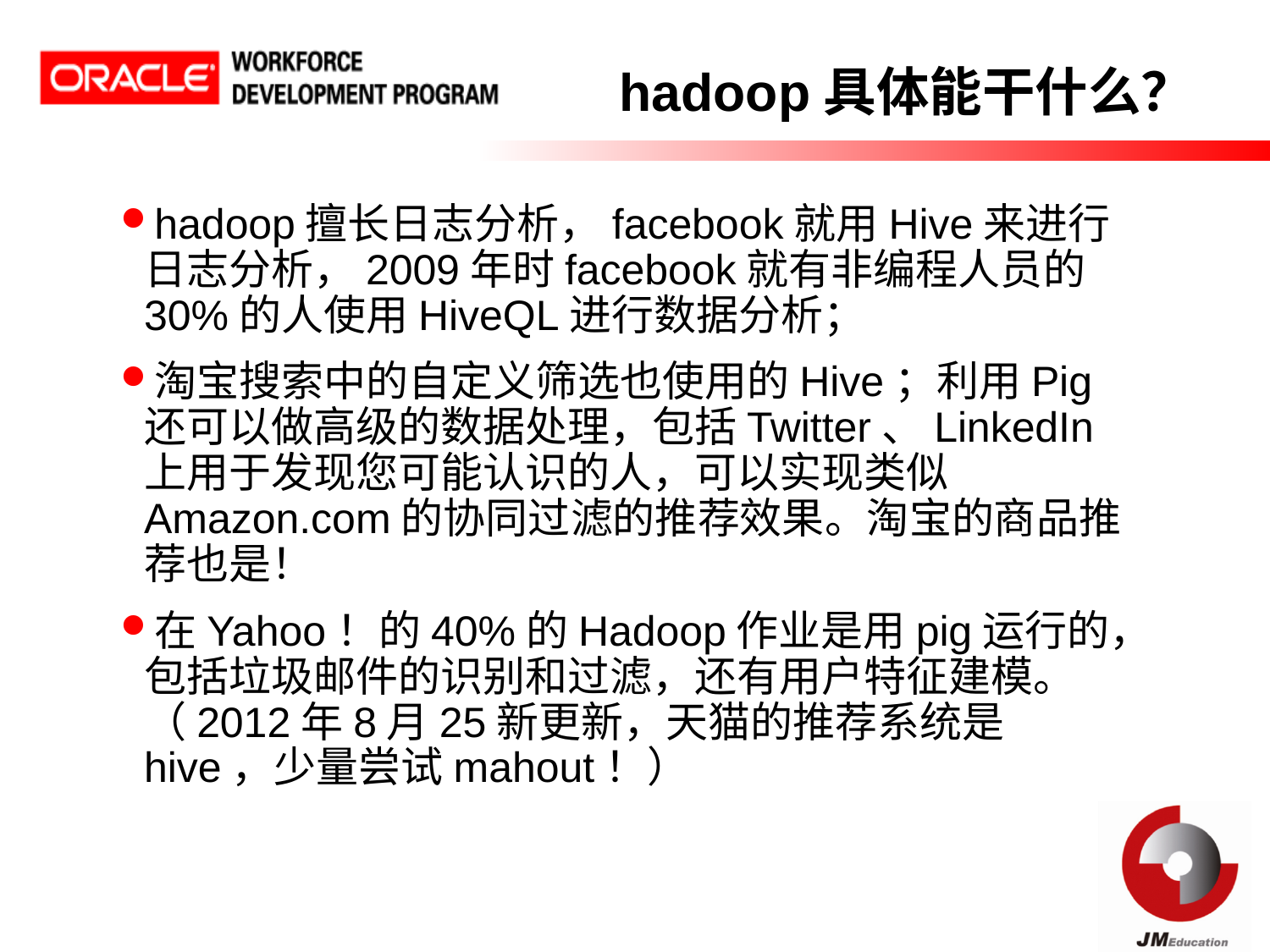

hadoop具体能干什么？
hadoop擅长日志分析，facebook就用Hive来进行日志分析，2009年时facebook就有非编程人员的30%的人使用HiveQL进行数据分析；
淘宝搜索中的自定义筛选也使用的Hive；利用Pig还可以做高级的数据处理，包括Twitter、LinkedIn 上用于发现您可能认识的人，可以实现类似Amazon.com的协同过滤的推荐效果。淘宝的商品推荐也是！
在Yahoo！的40%的Hadoop作业是用pig运行的，包括垃圾邮件的识别和过滤，还有用户特征建模。（2012年8月25新更新，天猫的推荐系统是hive，少量尝试mahout！）